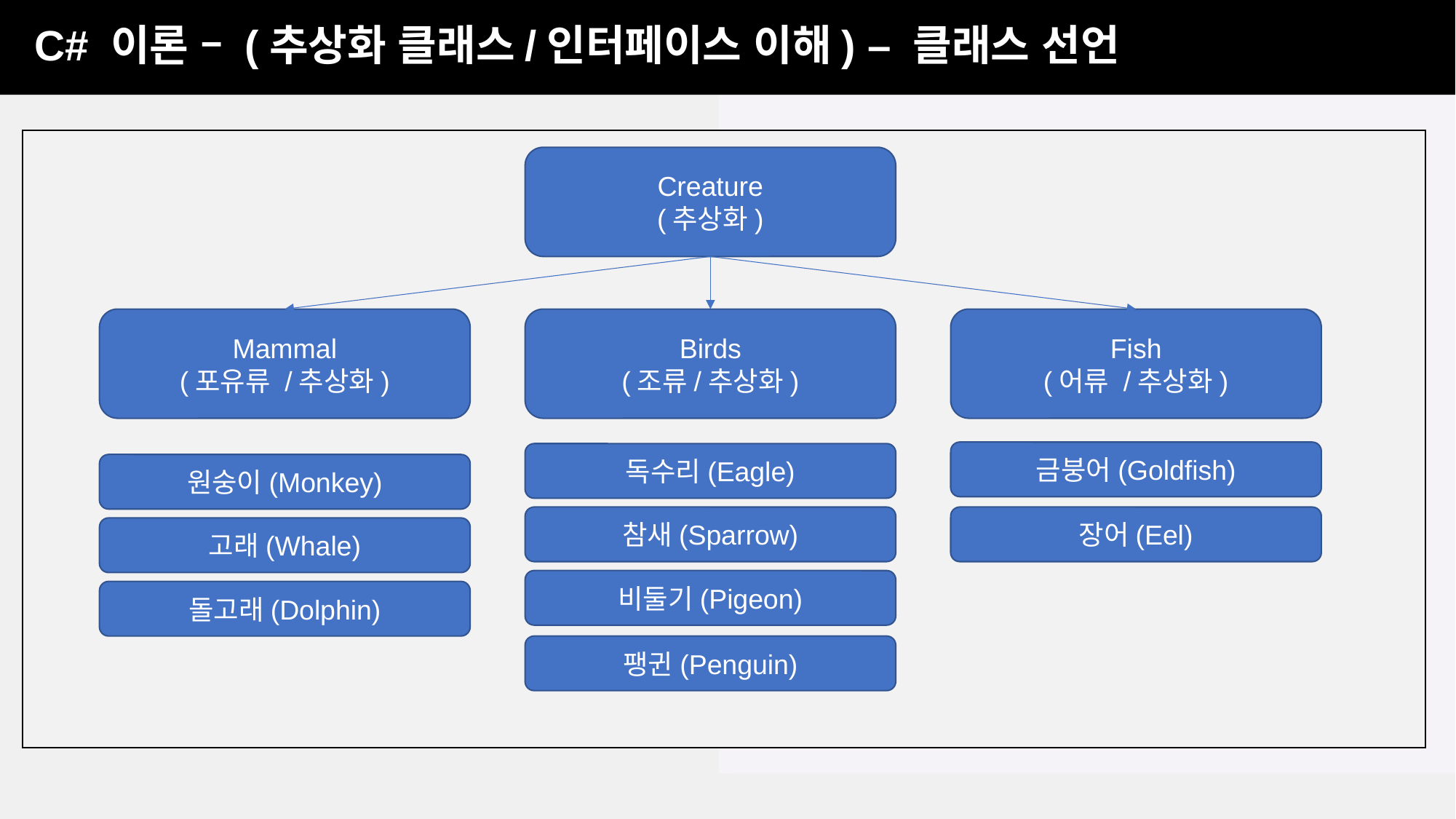

C# 이론 – (추상화 클래스/인터페이스 이해) – 클래스 선언
Creature
(추상화)
Mammal
(포유류 /추상화)
Birds
(조류/추상화)
Fish
(어류 /추상화)
금붕어(Goldfish)
독수리(Eagle)
원숭이(Monkey)
참새(Sparrow)
장어(Eel)
고래(Whale)
비둘기(Pigeon)
돌고래(Dolphin)
팽귄(Penguin)